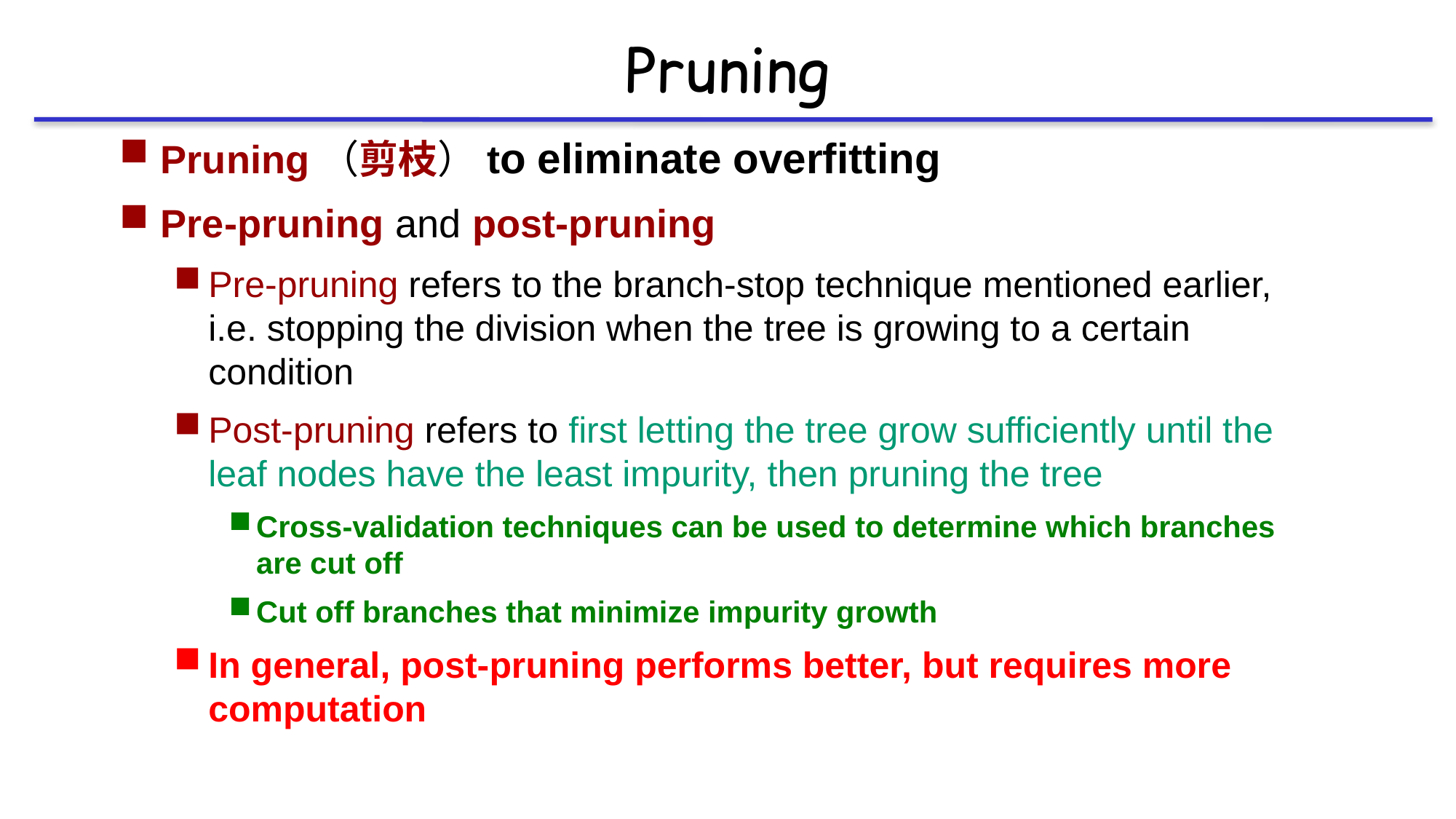

# Pruning
Pruning（剪枝）to eliminate overfitting
Pre-pruning and post-pruning
Pre-pruning refers to the branch-stop technique mentioned earlier, i.e. stopping the division when the tree is growing to a certain condition
Post-pruning refers to first letting the tree grow sufficiently until the leaf nodes have the least impurity, then pruning the tree
Cross-validation techniques can be used to determine which branches are cut off
Cut off branches that minimize impurity growth
In general, post-pruning performs better, but requires more computation